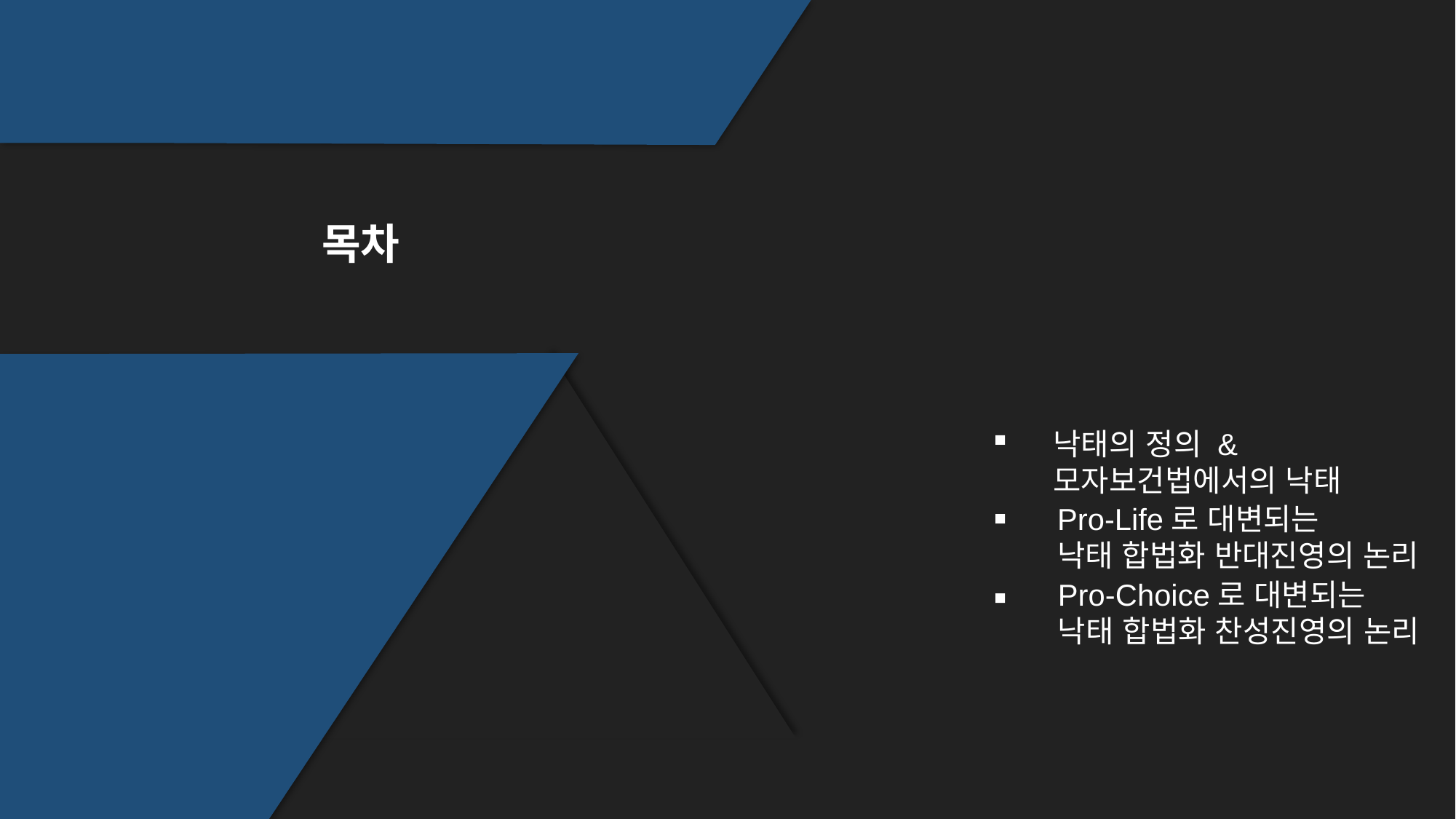

목차

낙태의 정의 &
모자보건법에서의 낙태

Pro-Life로 대변되는
낙태 합법화 반대진영의 논리

Pro-Choice로 대변되는
낙태 합법화 찬성진영의 논리